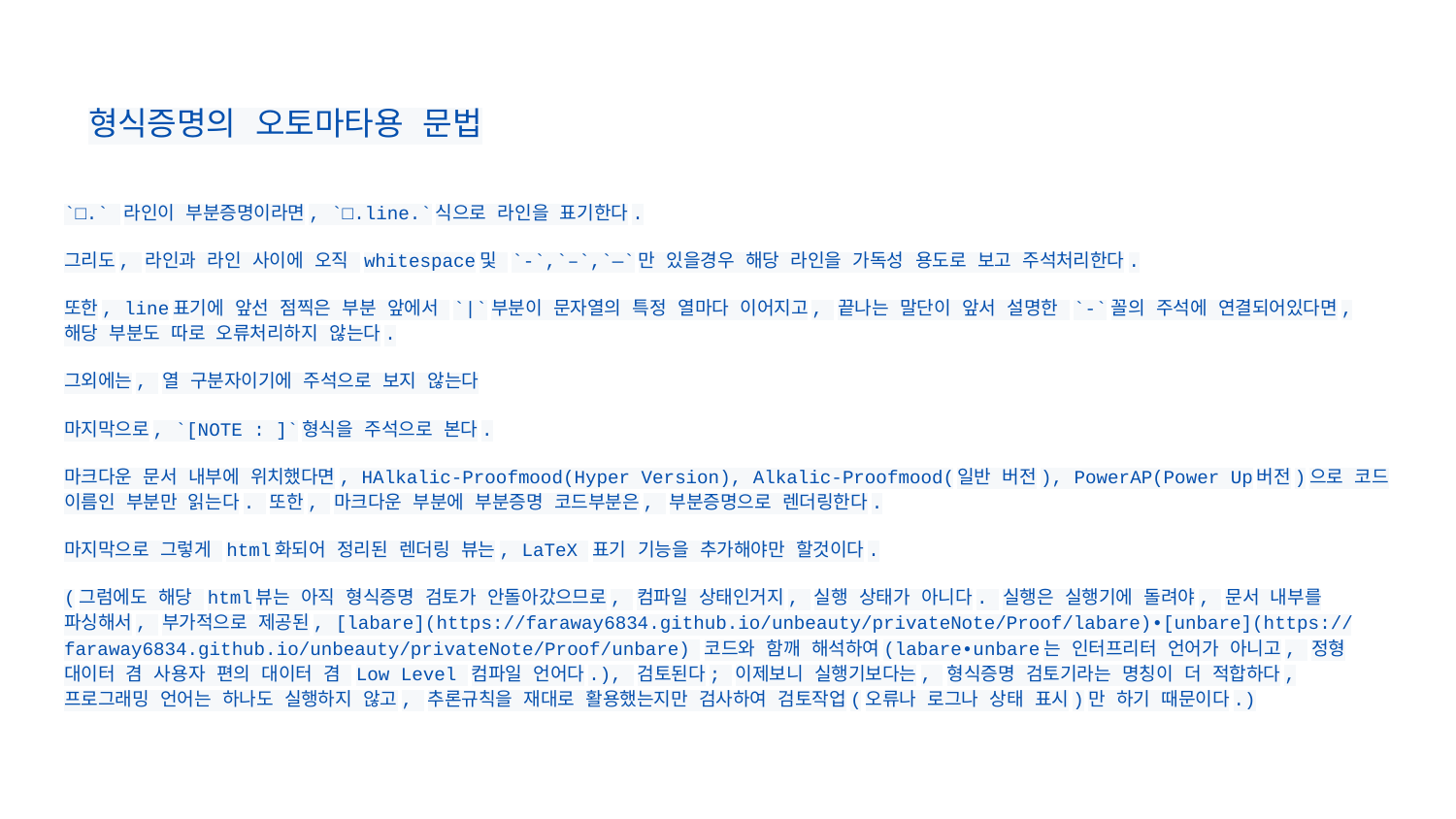

# 형식증명의 오토마타용 문법
`□.` 라인이 부분증명이라면, `□.line.`식으로 라인을 표기한다.
그리도, 라인과 라인 사이에 오직 whitespace및 `-`,`–`,`—`만 있을경우 해당 라인을 가독성 용도로 보고 주석처리한다.
또한, line표기에 앞선 점찍은 부분 앞에서 `|`부분이 문자열의 특정 열마다 이어지고, 끝나는 말단이 앞서 설명한 `-`꼴의 주석에 연결되어있다면, 해당 부분도 따로 오류처리하지 않는다.
그외에는, 열 구분자이기에 주석으로 보지 않는다
마지막으로, `[NOTE : ]`형식을 주석으로 본다.
마크다운 문서 내부에 위치했다면, HAlkalic-Proofmood(Hyper Version), Alkalic-Proofmood(일반 버전), PowerAP(Power Up버전)으로 코드 이름인 부분만 읽는다. 또한, 마크다운 부분에 부분증명 코드부분은, 부분증명으로 렌더링한다.
마지막으로 그렇게 html화되어 정리된 렌더링 뷰는, LaTeX 표기 기능을 추가해야만 할것이다.
(그럼에도 해당 html뷰는 아직 형식증명 검토가 안돌아갔으므로, 컴파일 상태인거지, 실행 상태가 아니다. 실행은 실행기에 돌려야, 문서 내부를 파싱해서, 부가적으로 제공된, [labare](https://faraway6834.github.io/unbeauty/privateNote/Proof/labare)•[unbare](https://faraway6834.github.io/unbeauty/privateNote/Proof/unbare) 코드와 함깨 해석하여(labare•unbare는 인터프리터 언어가 아니고, 정형 대이터 겸 사용자 편의 대이터 겸 Low Level 컴파일 언어다.), 검토된다; 이제보니 실행기보다는, 형식증명 검토기라는 명칭이 더 적합하다, 프로그래밍 언어는 하나도 실행하지 않고, 추론규칙을 재대로 활용했는지만 검사하여 검토작업(오류나 로그나 상태 표시)만 하기 때문이다.)